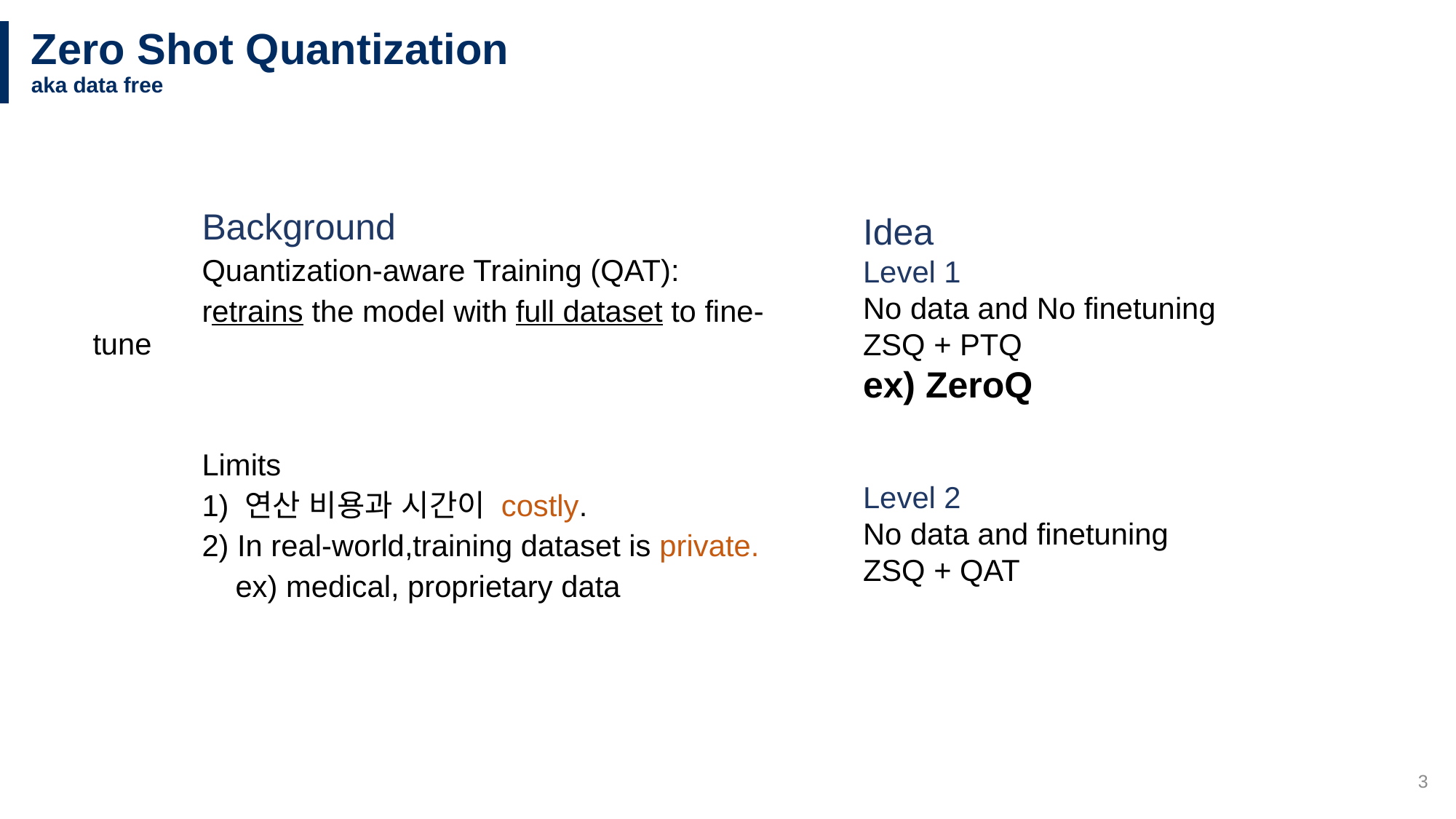

# Zero Shot Quantization aka data free
	Background
	Quantization-aware Training (QAT):
	retrains the model with full dataset to fine-tune

	Limits
	1) 연산 비용과 시간이 costly.
	2) In real-world,training dataset is private.
	    ex) medical, proprietary data

Idea
Level 1
No data and No finetuning
ZSQ + PTQ
ex) ZeroQ

Level 2
No data and finetuning
ZSQ + QAT

3